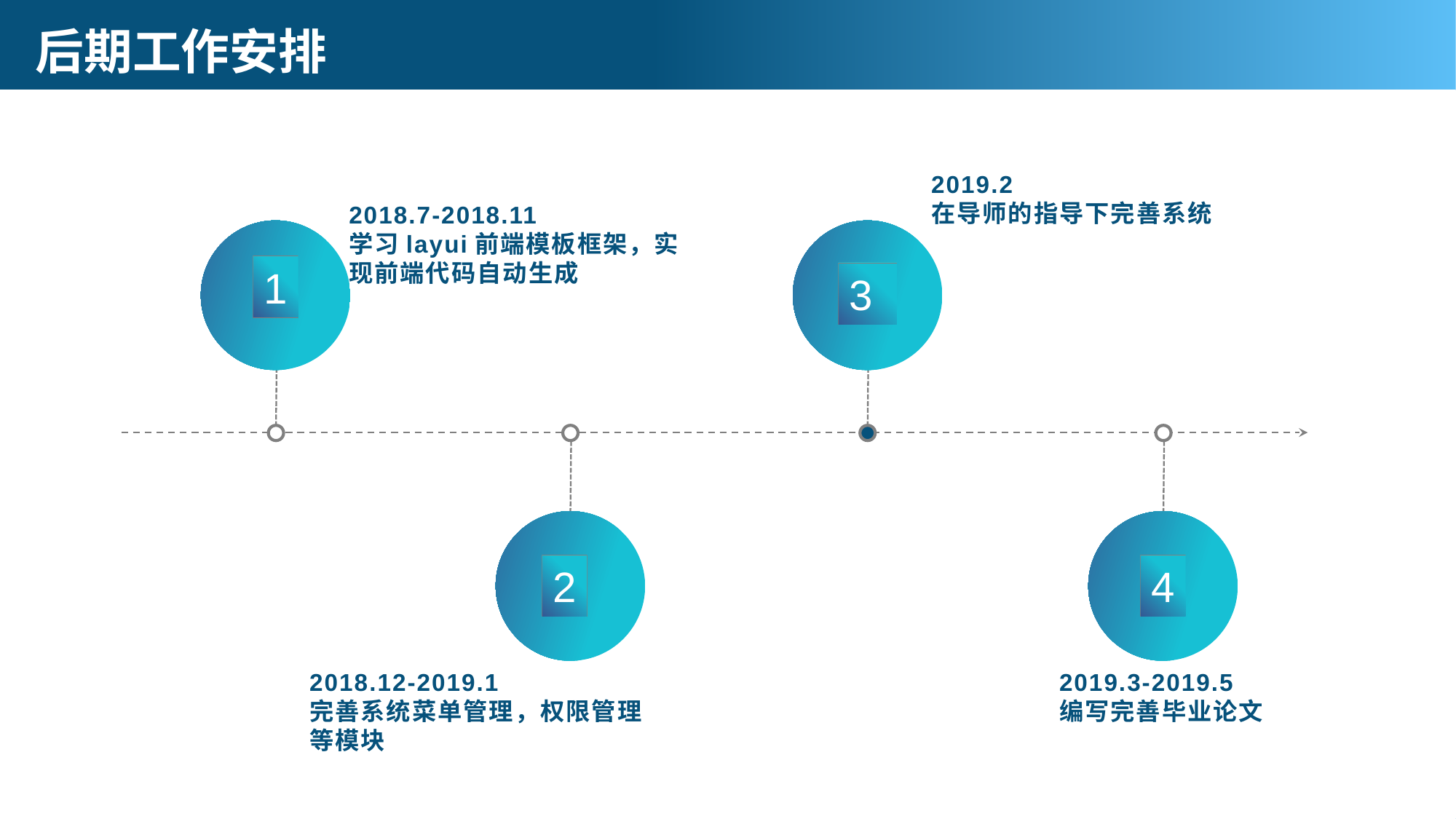

# 后期工作安排
2019.2
在导师的指导下完善系统
2018.7-2018.11
学习layui前端模板框架，实现前端代码自动生成

1

3

2

4
2018.12-2019.1
完善系统菜单管理，权限管理等模块
2019.3-2019.5
编写完善毕业论文